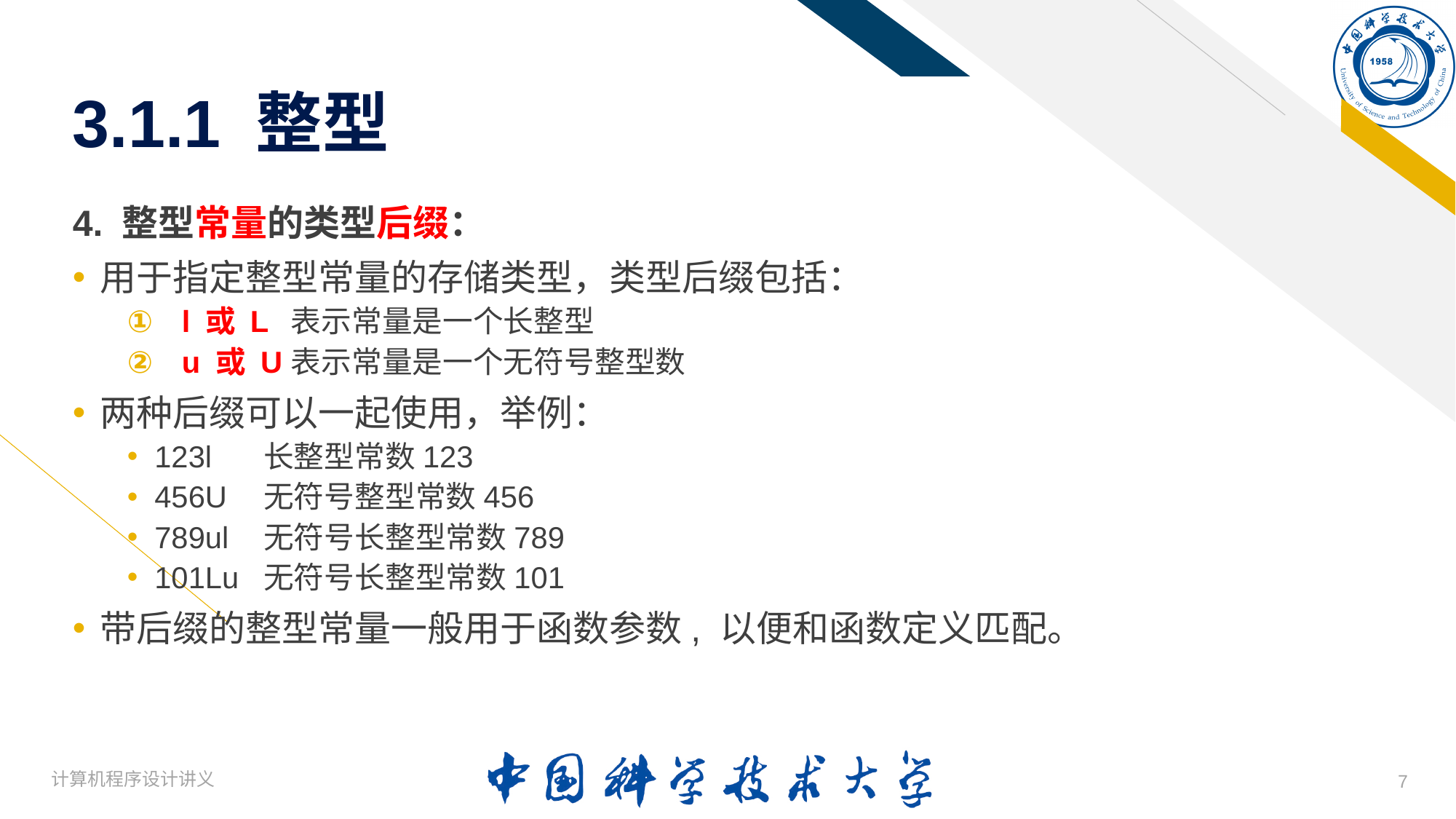

# 3.1.1 整型
4. 整型常量的类型后缀：
用于指定整型常量的存储类型，类型后缀包括：
l 或 L	表示常量是一个长整型
u 或 U	表示常量是一个无符号整型数
两种后缀可以一起使用，举例：
123l	长整型常数123
456U	无符号整型常数456
789ul	无符号长整型常数789
101Lu	无符号长整型常数101
带后缀的整型常量一般用于函数参数, 以便和函数定义匹配。

计算机程序设计讲义
7